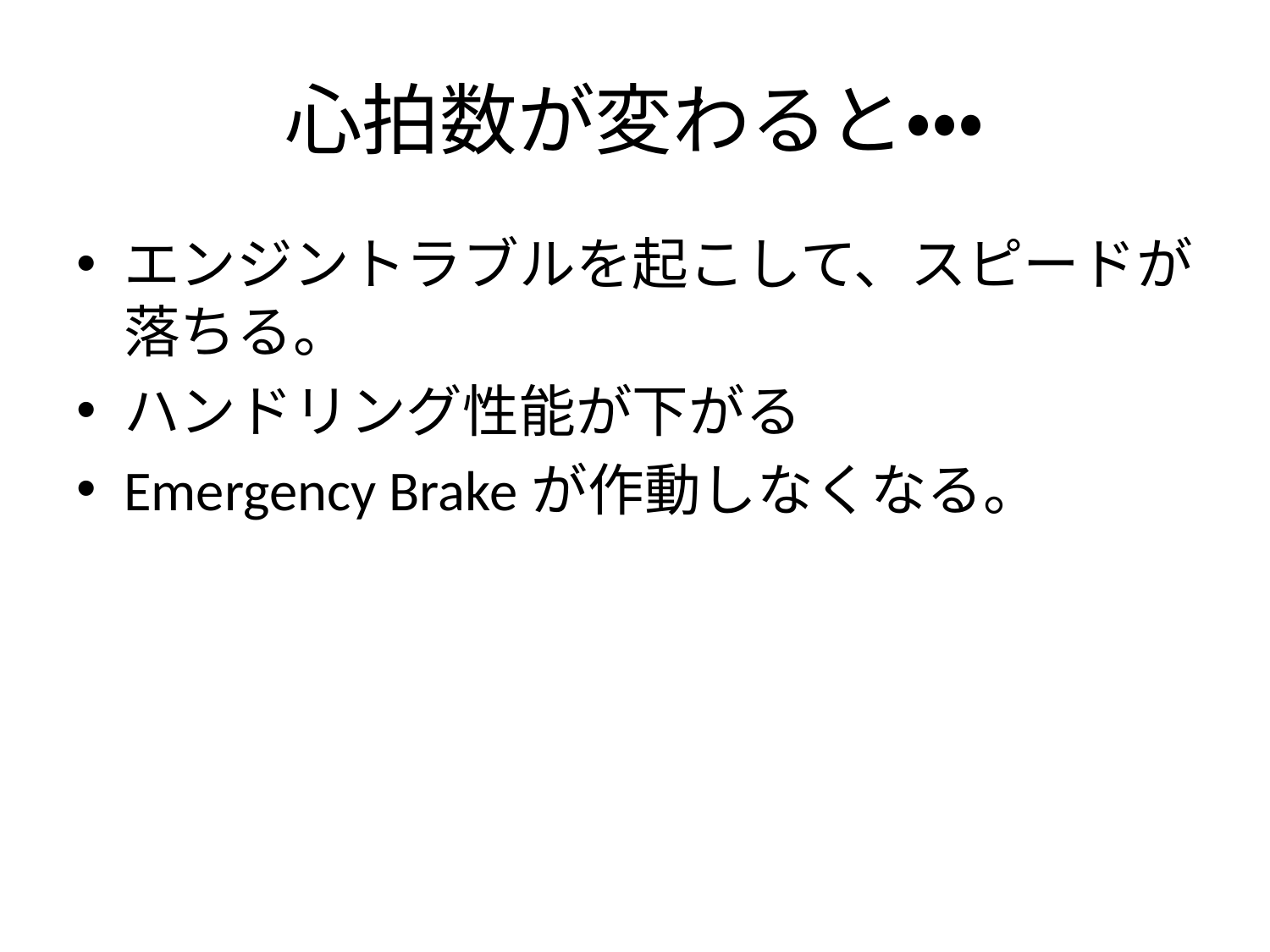

# 心拍数が変わると・・・
エンジントラブルを起こして、スピードが落ちる。
ハンドリング性能が下がる
Emergency Brakeが作動しなくなる。